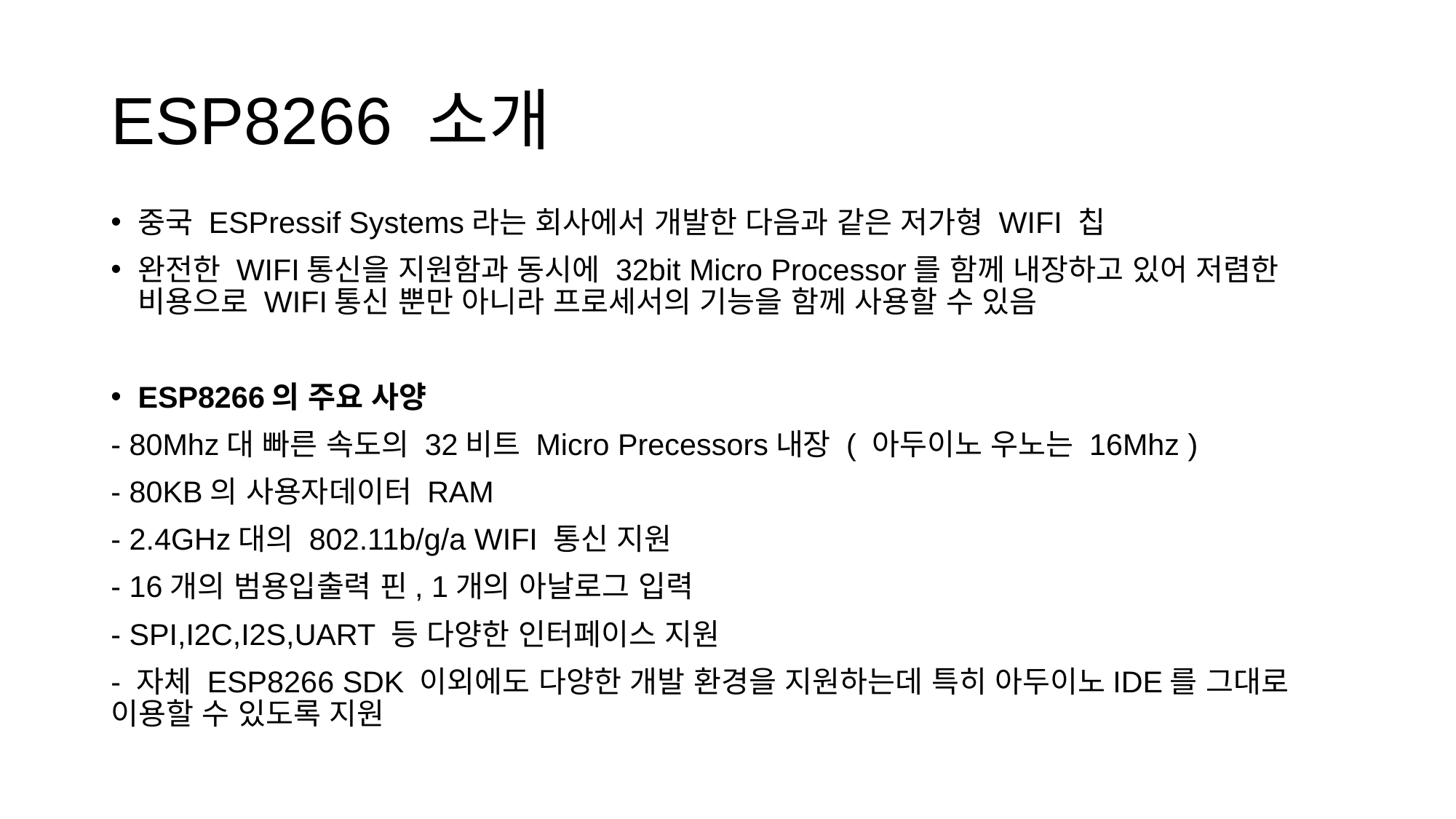

# ESP8266 소개
중국 ESPressif Systems라는 회사에서 개발한 다음과 같은 저가형 WIFI 칩
완전한 WIFI통신을 지원함과 동시에 32bit Micro Processor를 함께 내장하고 있어 저렴한 비용으로 WIFI통신 뿐만 아니라 프로세서의 기능을 함께 사용할 수 있음

ESP8266의 주요 사양
- 80Mhz대 빠른 속도의 32비트 Micro Precessors내장 ( 아두이노 우노는 16Mhz )
- 80KB의 사용자데이터 RAM
- 2.4GHz대의 802.11b/g/a WIFI 통신 지원
- 16개의 범용입출력 핀, 1개의 아날로그 입력
- SPI,I2C,I2S,UART 등 다양한 인터페이스 지원
- 자체 ESP8266 SDK 이외에도 다양한 개발 환경을 지원하는데 특히 아두이노IDE를 그대로 이용할 수 있도록 지원